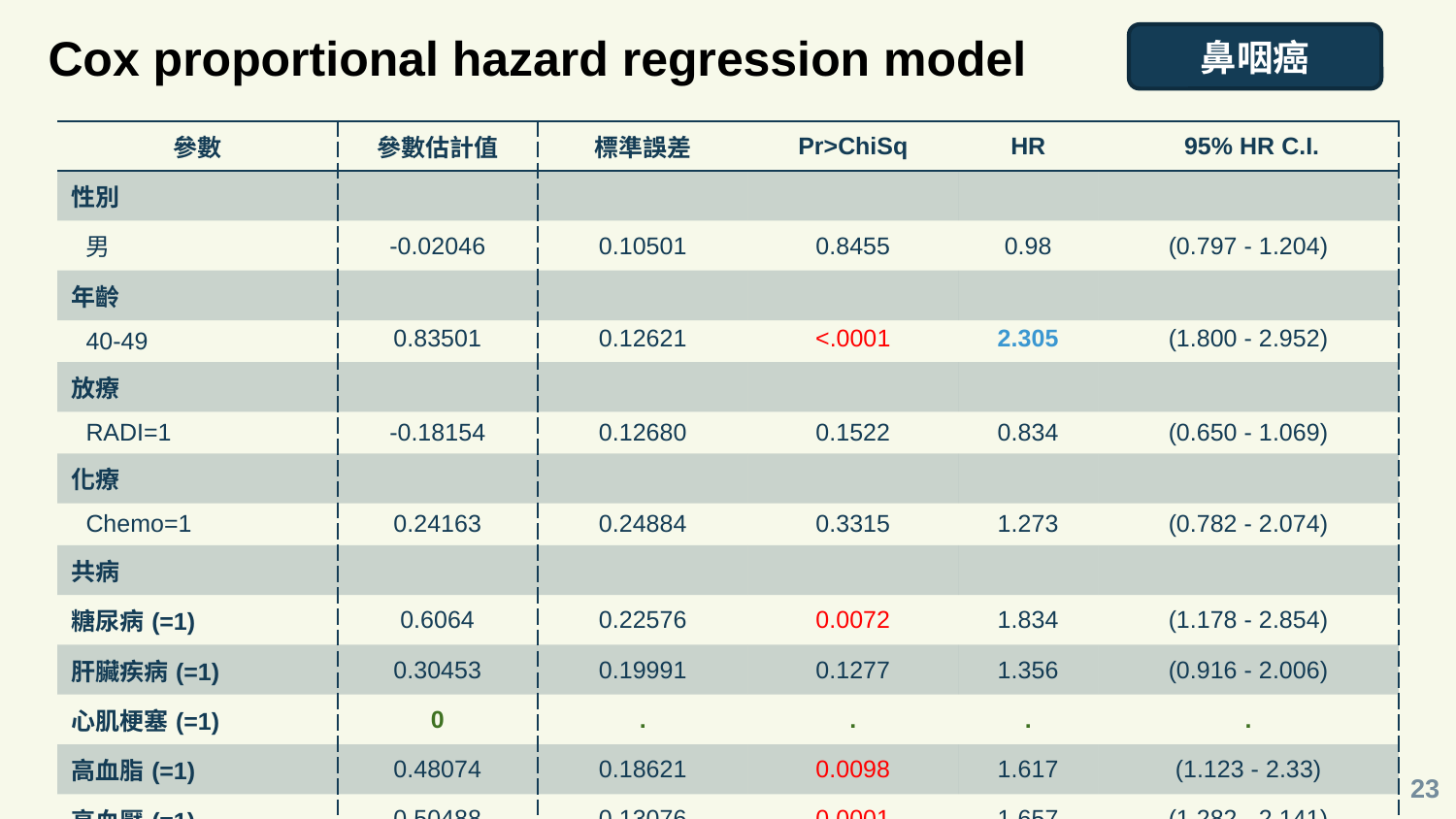

Cox proportional hazard regression model
鼻咽癌
| 參數 | 參數估計值 | 標準誤差 | Pr>ChiSq | HR | 95% HR C.I. |
| --- | --- | --- | --- | --- | --- |
| 性別 |  |  |  |  |  |
| 男 | -0.02046 | 0.10501 | 0.8455 | 0.98 | (0.797 - 1.204) |
| 年齡 |  |  |  |  |  |
| 40-49 | 0.83501 | 0.12621 | <.0001 | 2.305 | (1.800 - 2.952) |
| 放療 |  |  |  |  |  |
| RADI=1 | -0.18154 | 0.12680 | 0.1522 | 0.834 | (0.650 - 1.069) |
| 化療 |  |  |  |  |  |
| Chemo=1 | 0.24163 | 0.24884 | 0.3315 | 1.273 | (0.782 - 2.074) |
| 共病 |  |  |  |  |  |
| 糖尿病(=1) | 0.6064 | 0.22576 | 0.0072 | 1.834 | (1.178 - 2.854) |
| 肝臟疾病(=1) | 0.30453 | 0.19991 | 0.1277 | 1.356 | (0.916 - 2.006) |
| 心肌梗塞(=1) | 0 | . | . | . | . |
| 高血脂(=1) | 0.48074 | 0.18621 | 0.0098 | 1.617 | (1.123 - 2.33) |
| 高血壓(=1) | 0.50488 | 0.13076 | 0.0001 | 1.657 | (1.282 - 2.141) |
23